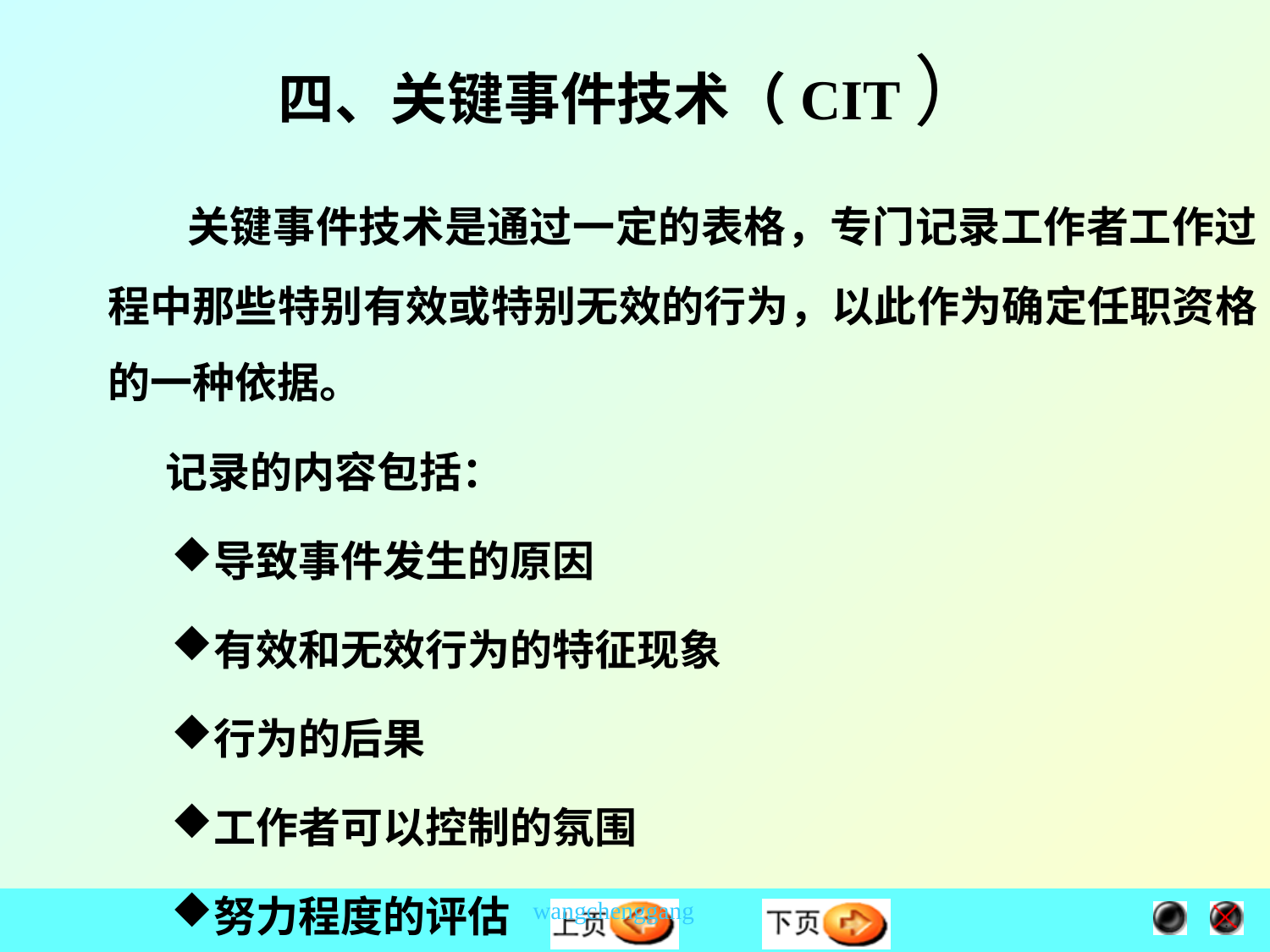

# 四、关键事件技术（CIT）
     关键事件技术是通过一定的表格，专门记录工作者工作过程中那些特别有效或特别无效的行为，以此作为确定任职资格的一种依据。
     记录的内容包括：
导致事件发生的原因
有效和无效行为的特征现象
行为的后果
工作者可以控制的氛围
努力程度的评估
wangchenggang